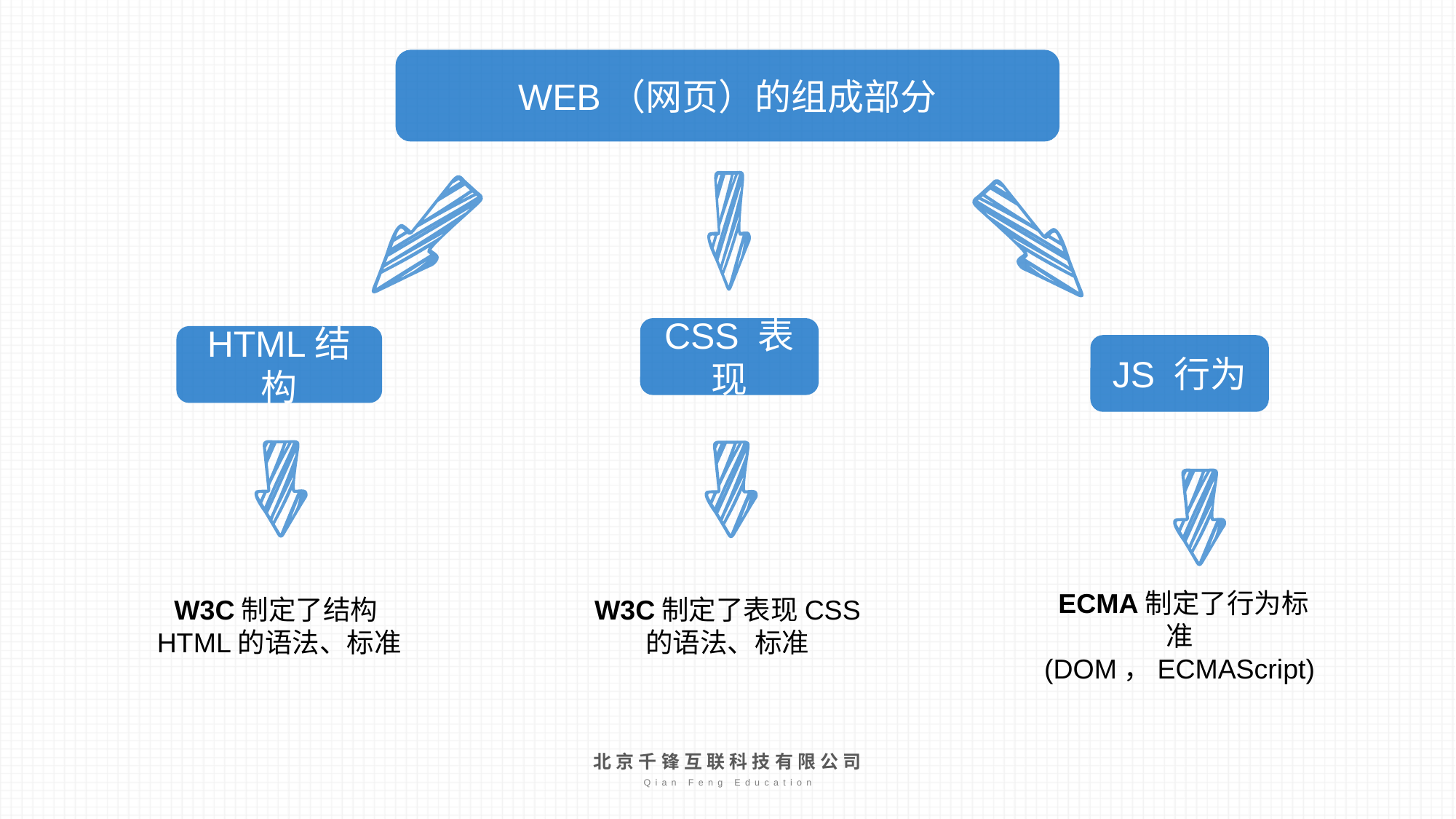

WEB（网页）的组成部分

CSS 表现
HTML结构
JS 行为

W3C制定了结构HTML的语法、标准
W3C制定了表现CSS
的语法、标准
 ECMA制定了行为标准
(DOM，ECMAScript)
北京千锋互联科技有限公司
Qian Feng Education